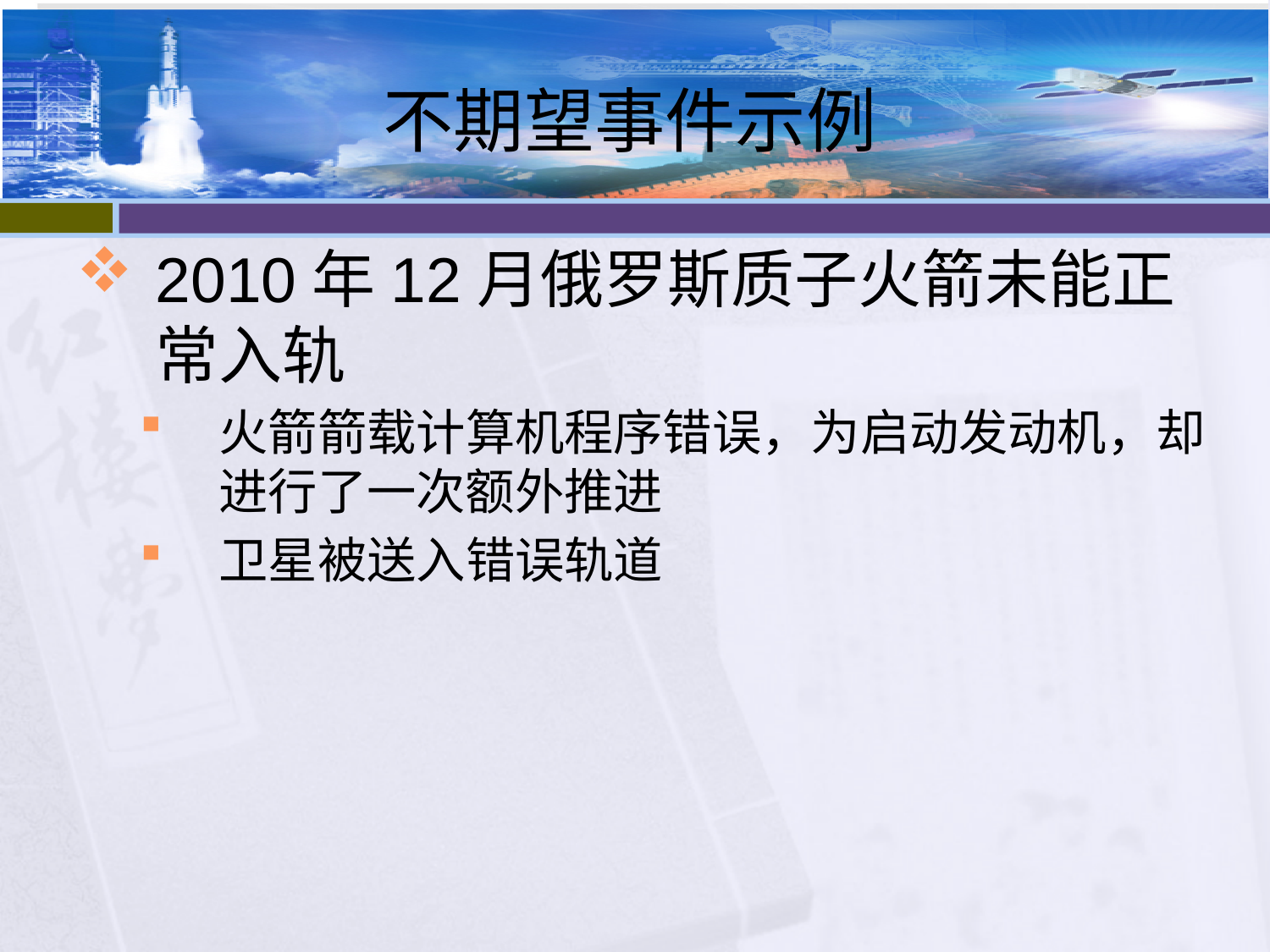

# 不期望事件示例

2010年12月俄罗斯质子火箭未能正常入轨
火箭箭载计算机程序错误，为启动发动机，却进行了一次额外推进
卫星被送入错误轨道